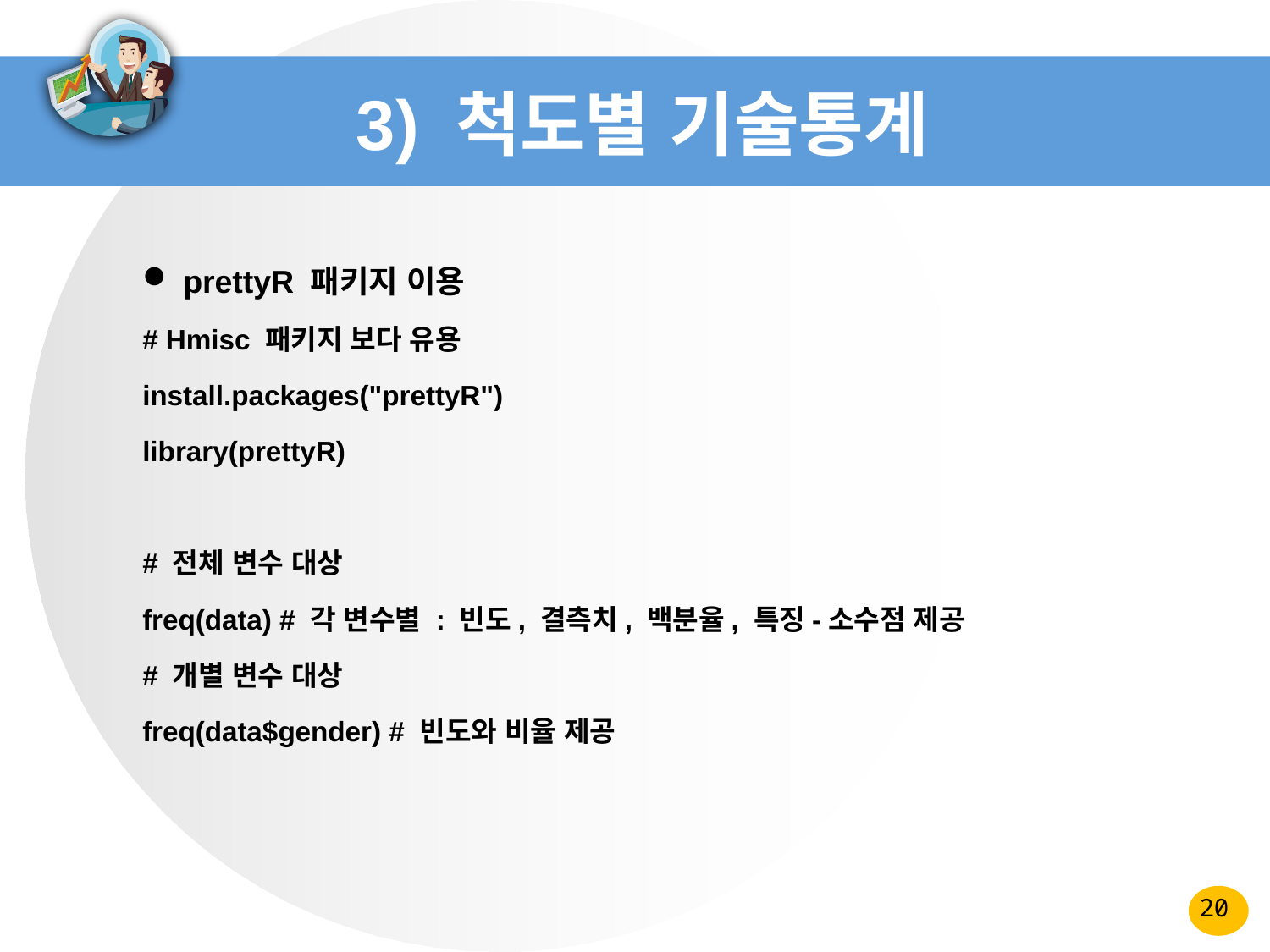

# 3) 척도별 기술통계
 prettyR 패키지 이용
# Hmisc 패키지 보다 유용
install.packages("prettyR")
library(prettyR)

# 전체 변수 대상
freq(data) # 각 변수별 : 빈도, 결측치, 백분율, 특징-소수점 제공
# 개별 변수 대상
freq(data$gender) # 빈도와 비율 제공
20